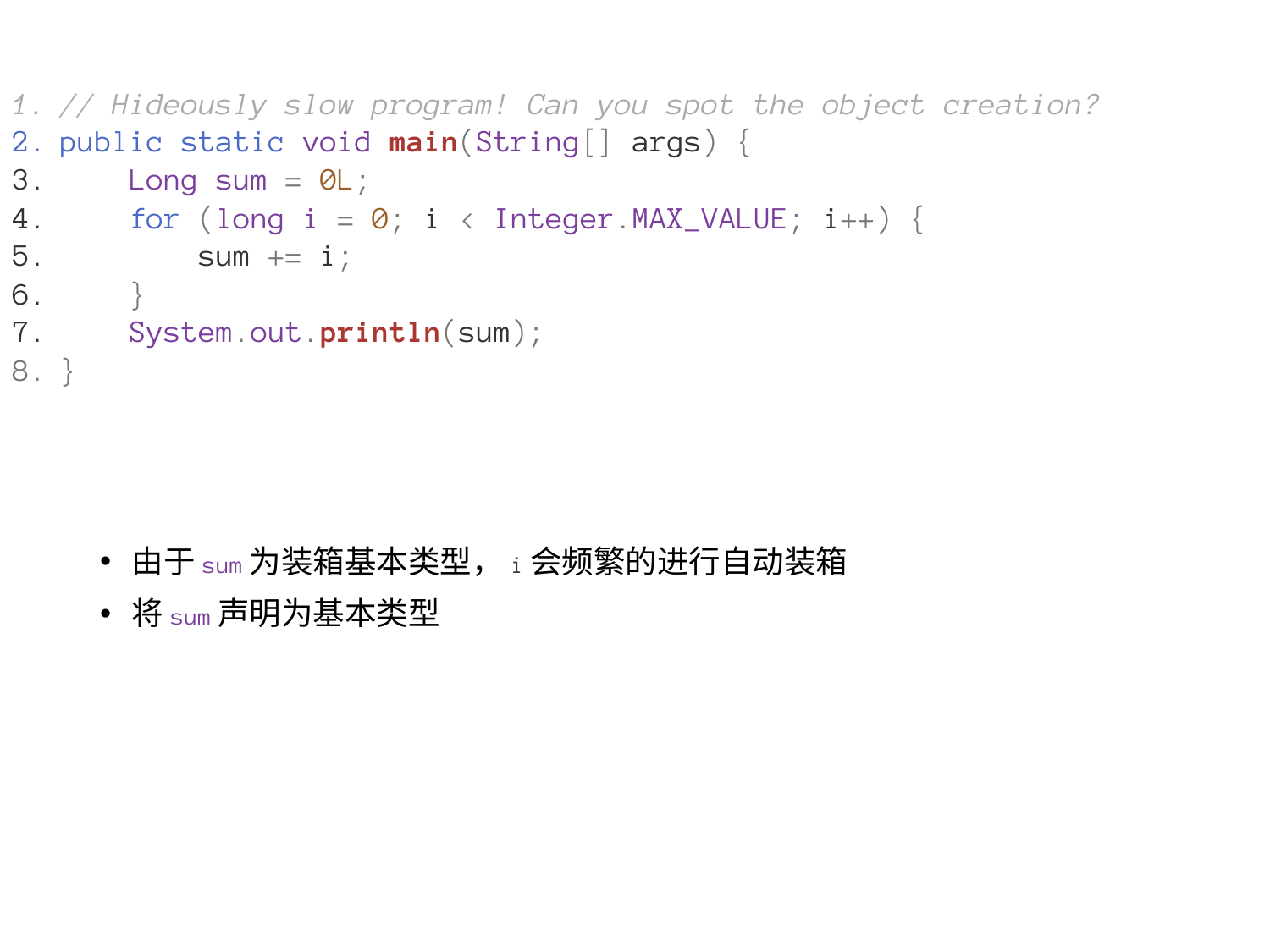

// Hideously slow program! Can you spot the object creation?
public static void main(String[] args) {
    Long sum = 0L;
    for (long i = 0; i < Integer.MAX_VALUE; i++) {
        sum += i;
    }
    System.out.println(sum);
}
由于sum为装箱基本类型，i会频繁的进行自动装箱
将sum声明为基本类型